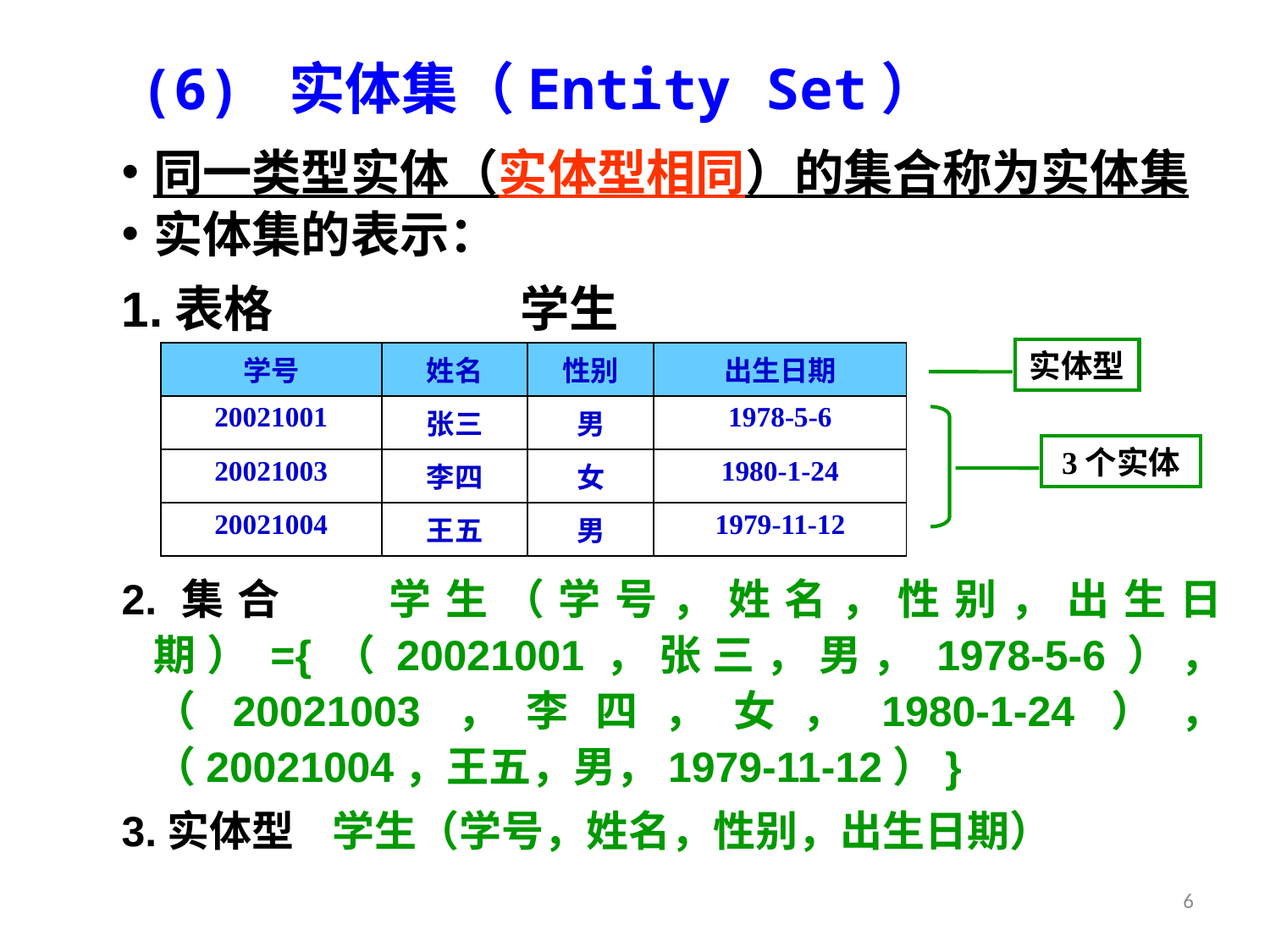

# (6) 实体集（Entity Set）
同一类型实体（实体型相同）的集合称为实体集
实体集的表示：
1.表格                      学生

2.集合    学生（学号，姓名，性别，出生日期）={（20021001，张三，男，1978-5-6），（20021003，李四，女，1980-1-24），（20021004，王五，男，1979-11-12）}
3.实体型    学生（学号，姓名，性别，出生日期）
实体型
| 学号 | 姓名 | 性别 | 出生日期 |
| --- | --- | --- | --- |
| 20021001 | 张三 | 男 | 1978-5-6 |
| 20021003 | 李四 | 女 | 1980-1-24 |
| 20021004 | 王五 | 男 | 1979-11-12 |

3个实体

6